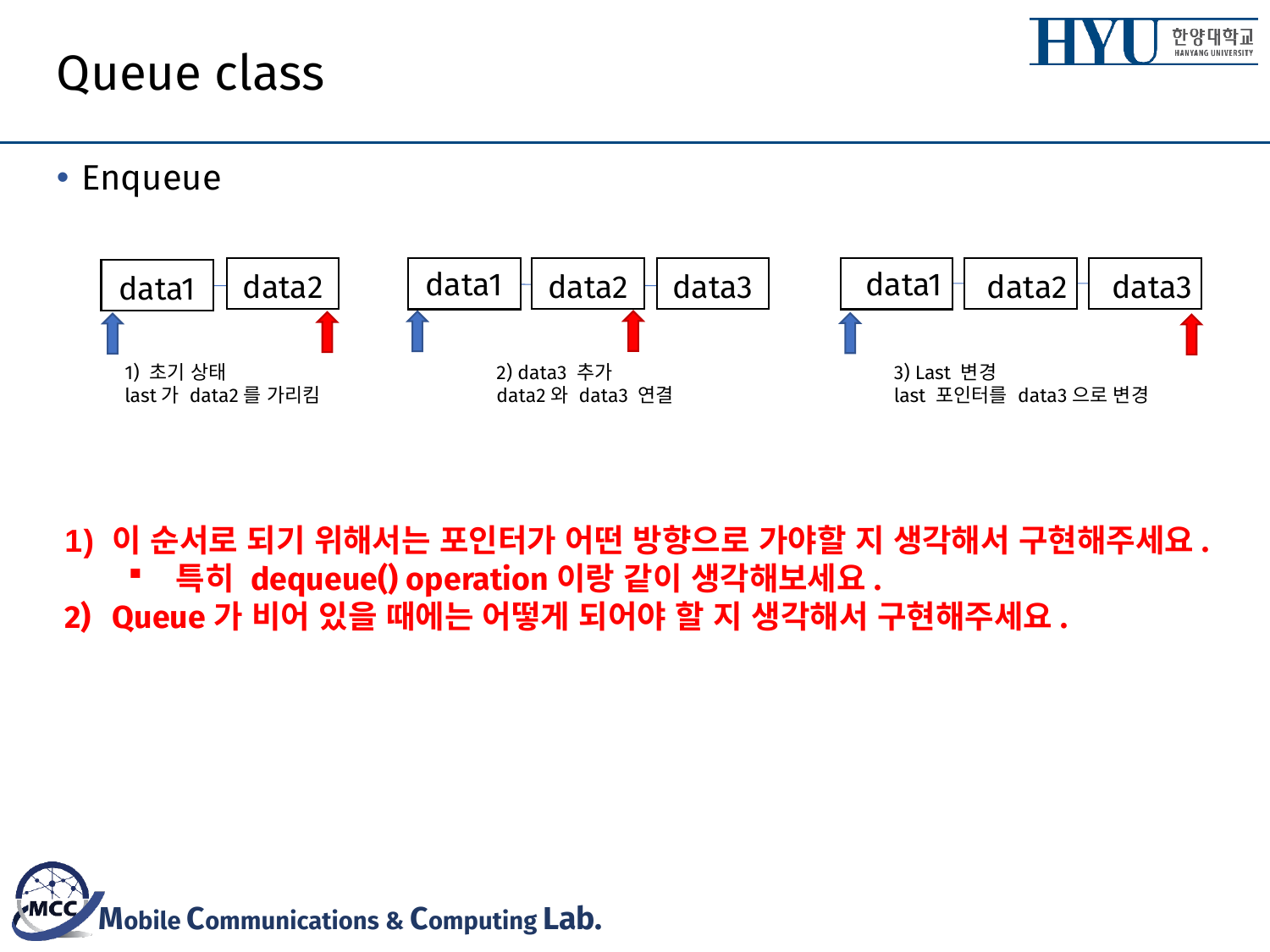

# Queue class

Enqueue

data1
data1
data2
data2
data2
data3
data3
data1

3) Last 변경
last 포인터를 data3으로 변경
2) data3 추가
data2와 data3 연결
1) 초기 상태
last가 data2를 가리킴
이 순서로 되기 위해서는 포인터가 어떤 방향으로 가야할 지 생각해서 구현해주세요.
특히 dequeue() operation이랑 같이 생각해보세요.
Queue가 비어 있을 때에는 어떻게 되어야 할 지 생각해서 구현해주세요.